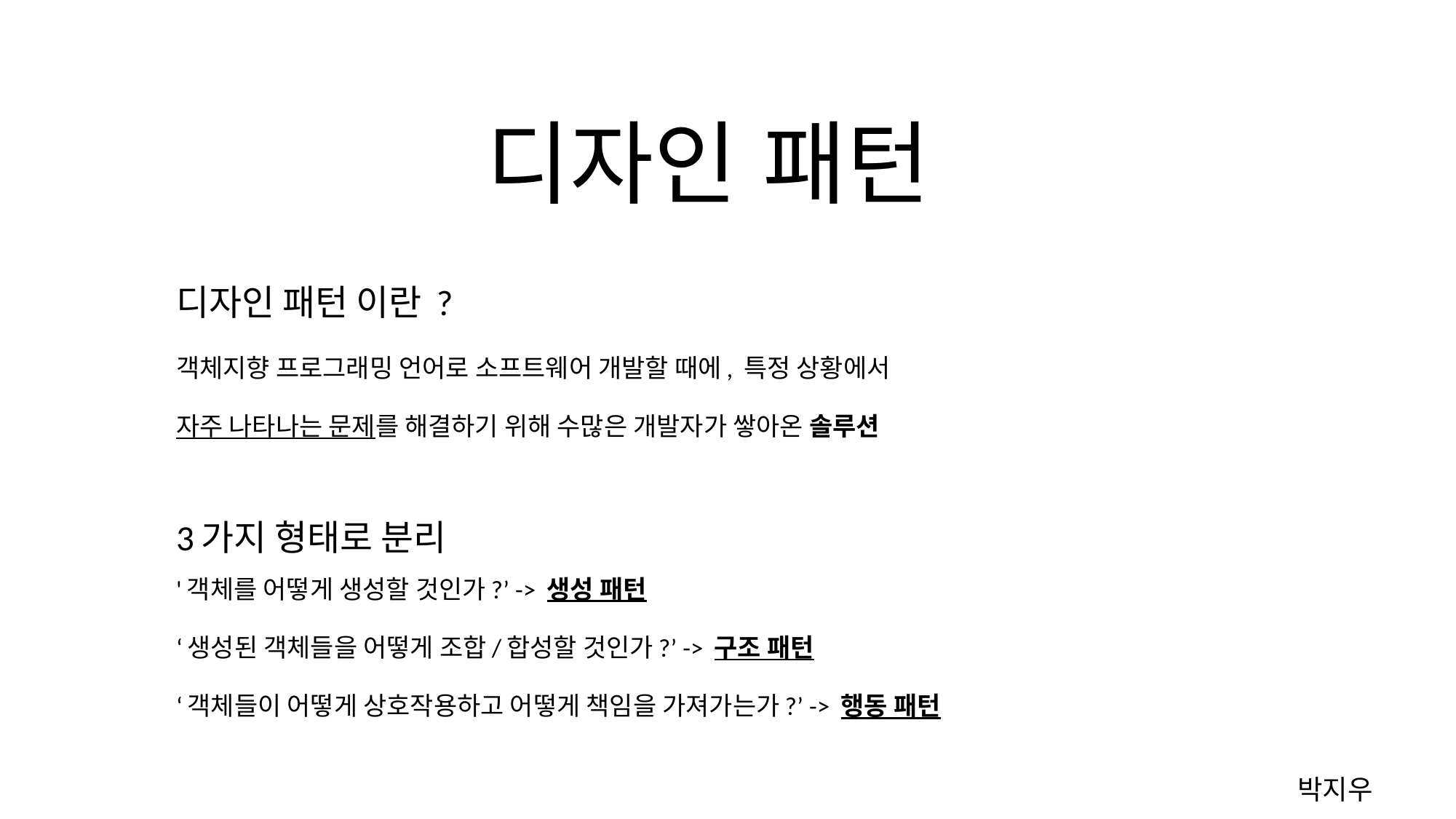

# 디자인 패턴
디자인 패턴 이란 ?
객체지향 프로그래밍 언어로 소프트웨어 개발할 때에, 특정 상황에서
자주 나타나는 문제를 해결하기 위해 수많은 개발자가 쌓아온 솔루션

3가지 형태로 분리
'객체를 어떻게 생성할 것인가?’ -> 생성 패턴
‘생성된 객체들을 어떻게 조합/합성할 것인가?’ -> 구조 패턴
‘객체들이 어떻게 상호작용하고 어떻게 책임을 가져가는가?’ -> 행동 패턴
박지우